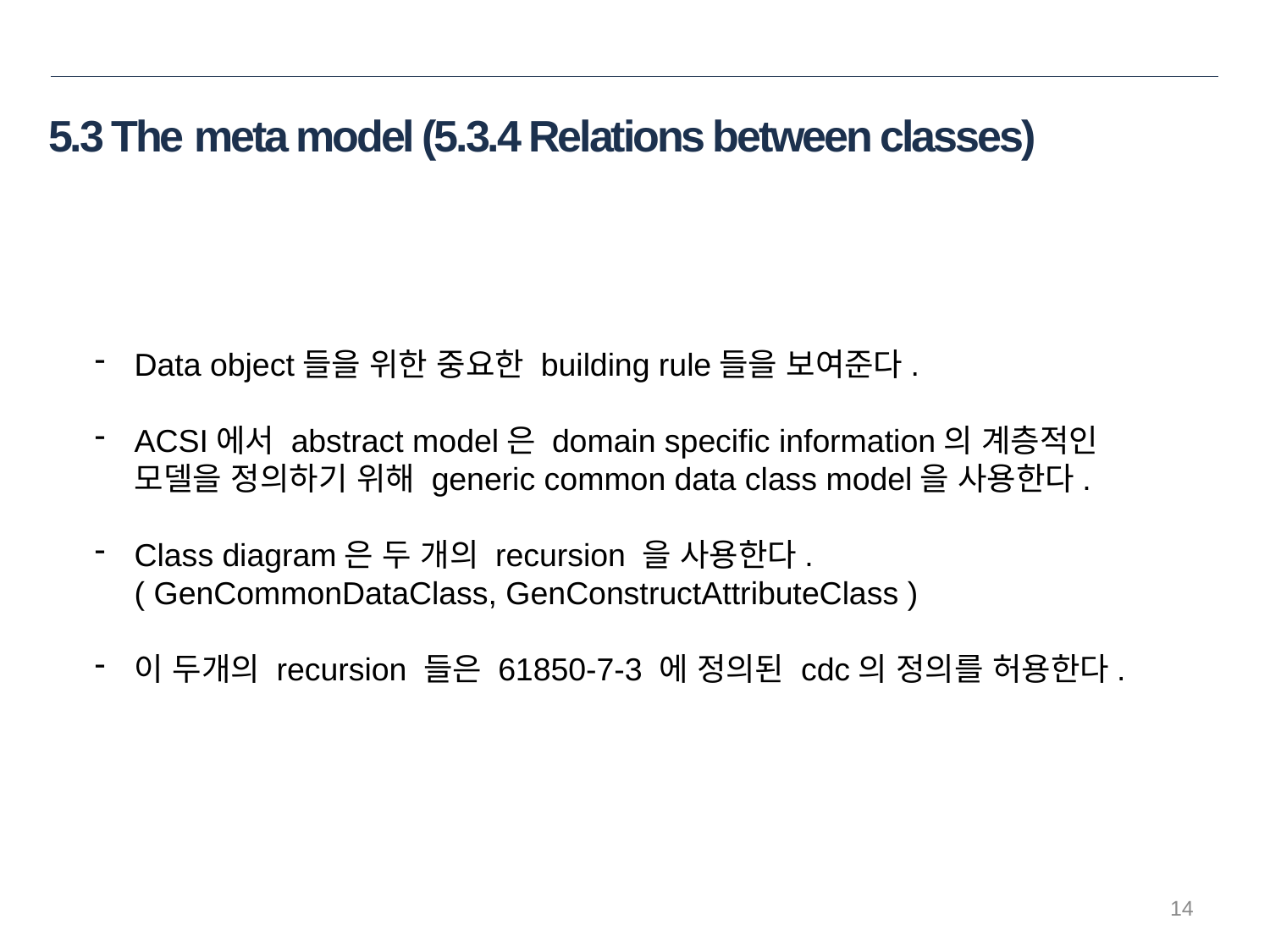

5.3 The meta model (5.3.4 Relations between classes)
Data object들을 위한 중요한 building rule들을 보여준다.

ACSI에서 abstract model은 domain specific information의 계층적인 모델을 정의하기 위해 generic common data class model을 사용한다.

Class diagram은 두 개의 recursion 을 사용한다. ( GenCommonDataClass, GenConstructAttributeClass )

이 두개의 recursion 들은 61850-7-3 에 정의된 cdc의 정의를 허용한다.

14